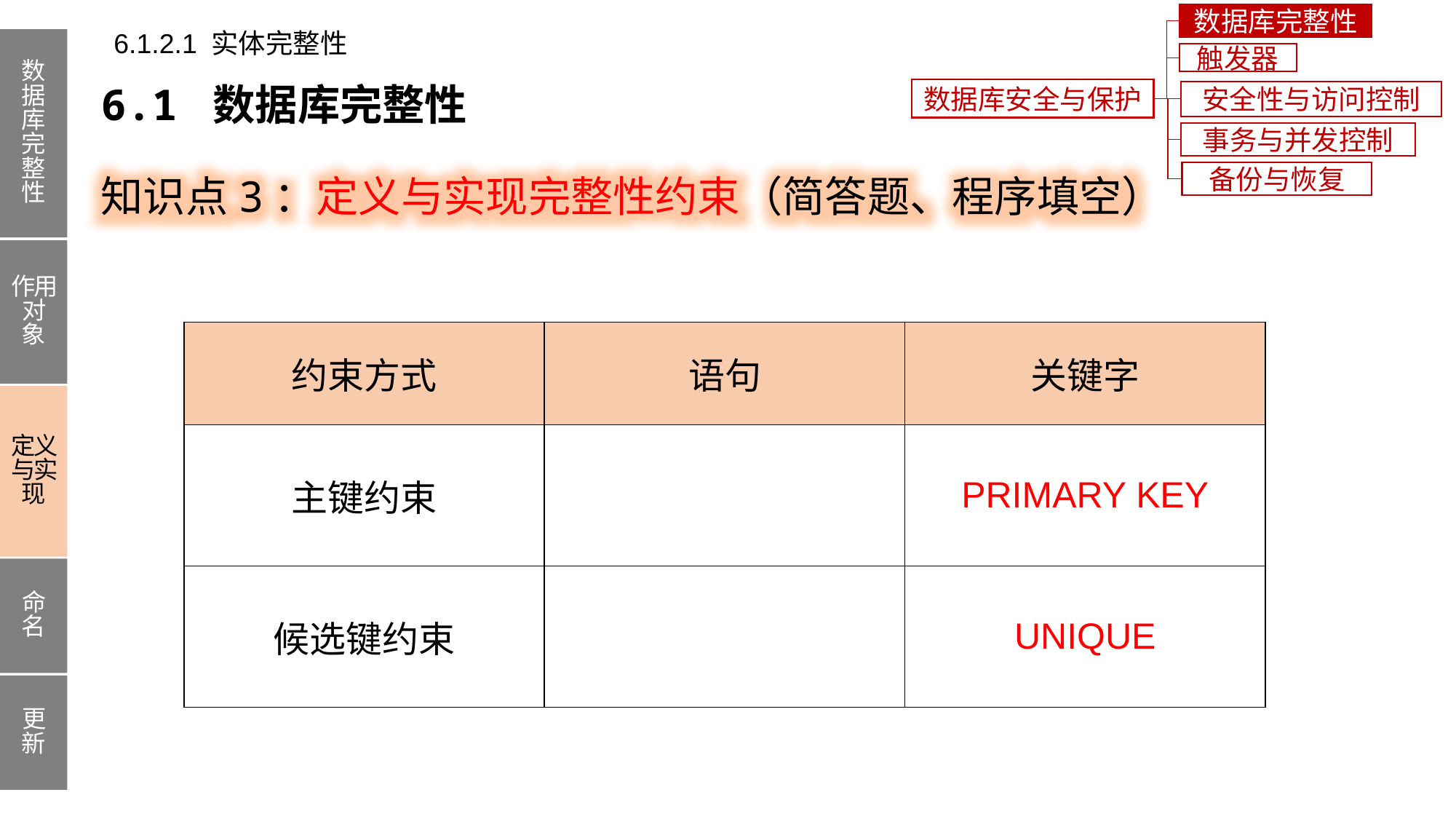

数据库完整性
6.1.2.1 实体完整性
数据库完整性
作用对象
定义与实现
命名
更新
触发器
6.1 数据库完整性
数据库安全与保护
安全性与访问控制
事务与并发控制
知识点3：定义与实现完整性约束（简答题、程序填空）
备份与恢复
| 约束方式 | 语句 | 关键字 |
| --- | --- | --- |
| 主键约束 |  | PRIMARY KEY |
| 候选键约束 |  | UNIQUE |